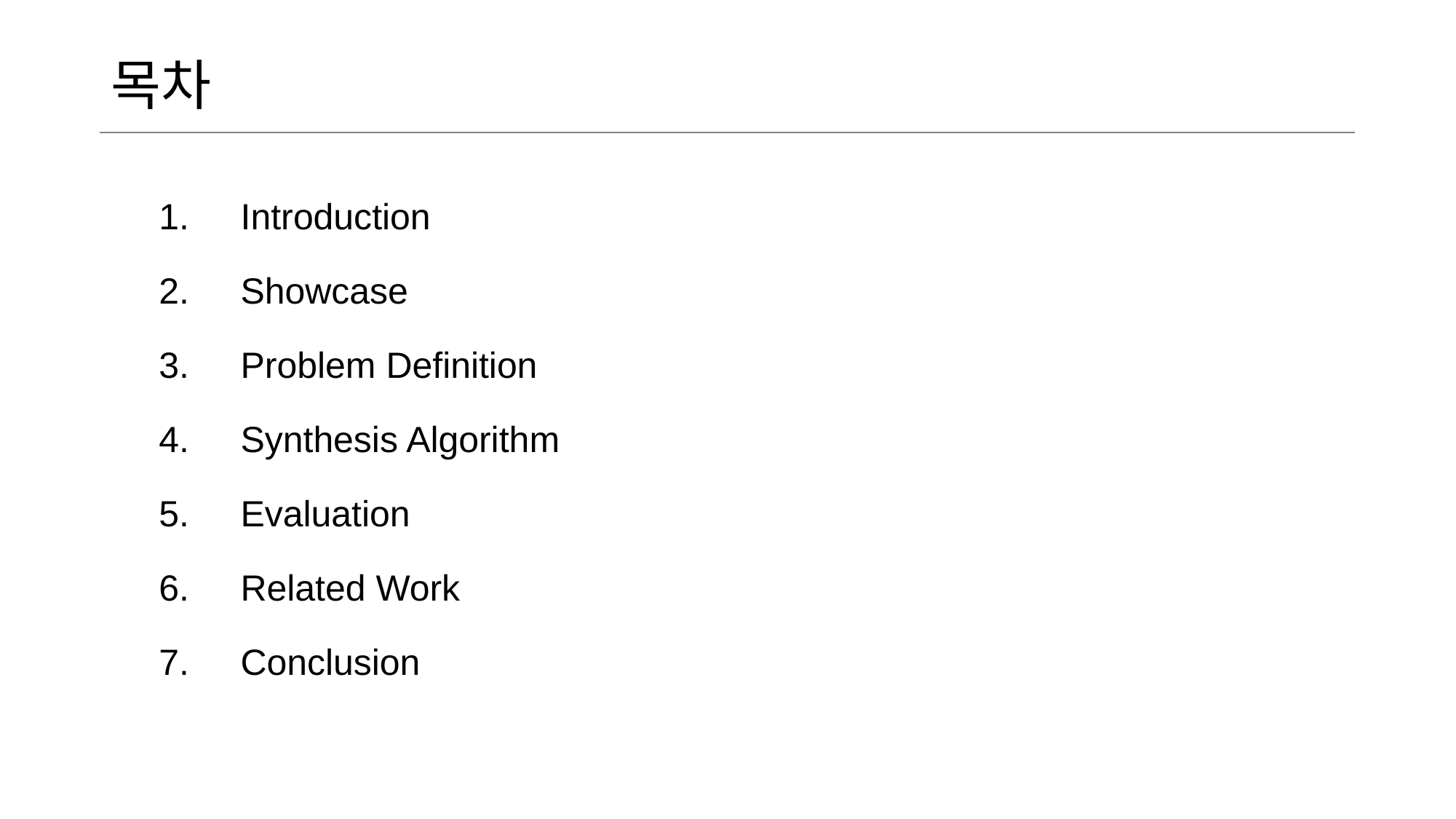

목차
    Introduction
    Showcase
    Problem Definition
    Synthesis Algorithm
    Evaluation
    Related Work
    Conclusion